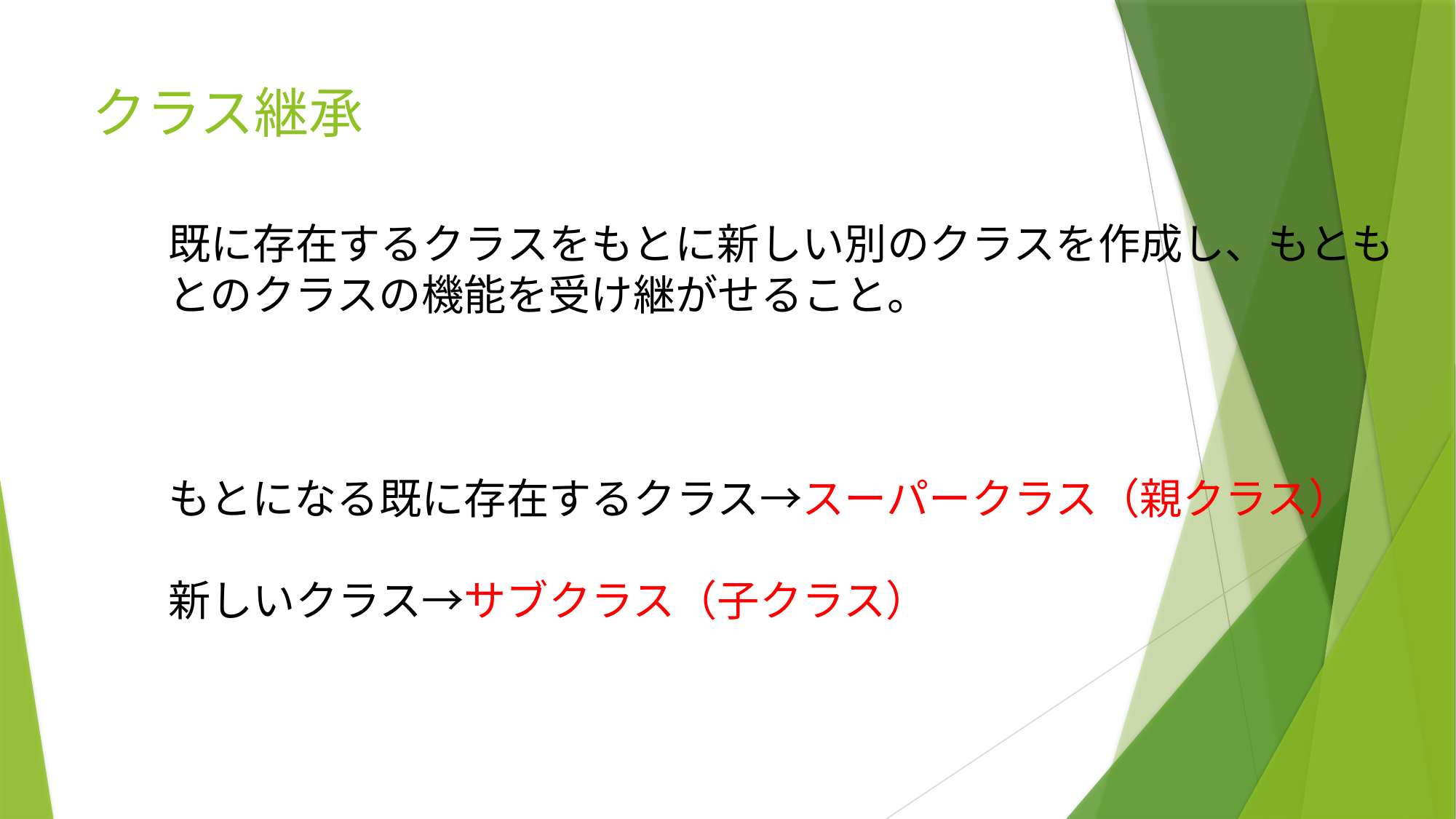

# クラス継承
既に存在するクラスをもとに新しい別のクラスを作成し、もともとのクラスの機能を受け継がせること。

もとになる既に存在するクラス→スーパークラス（親クラス）

新しいクラス→サブクラス（子クラス）